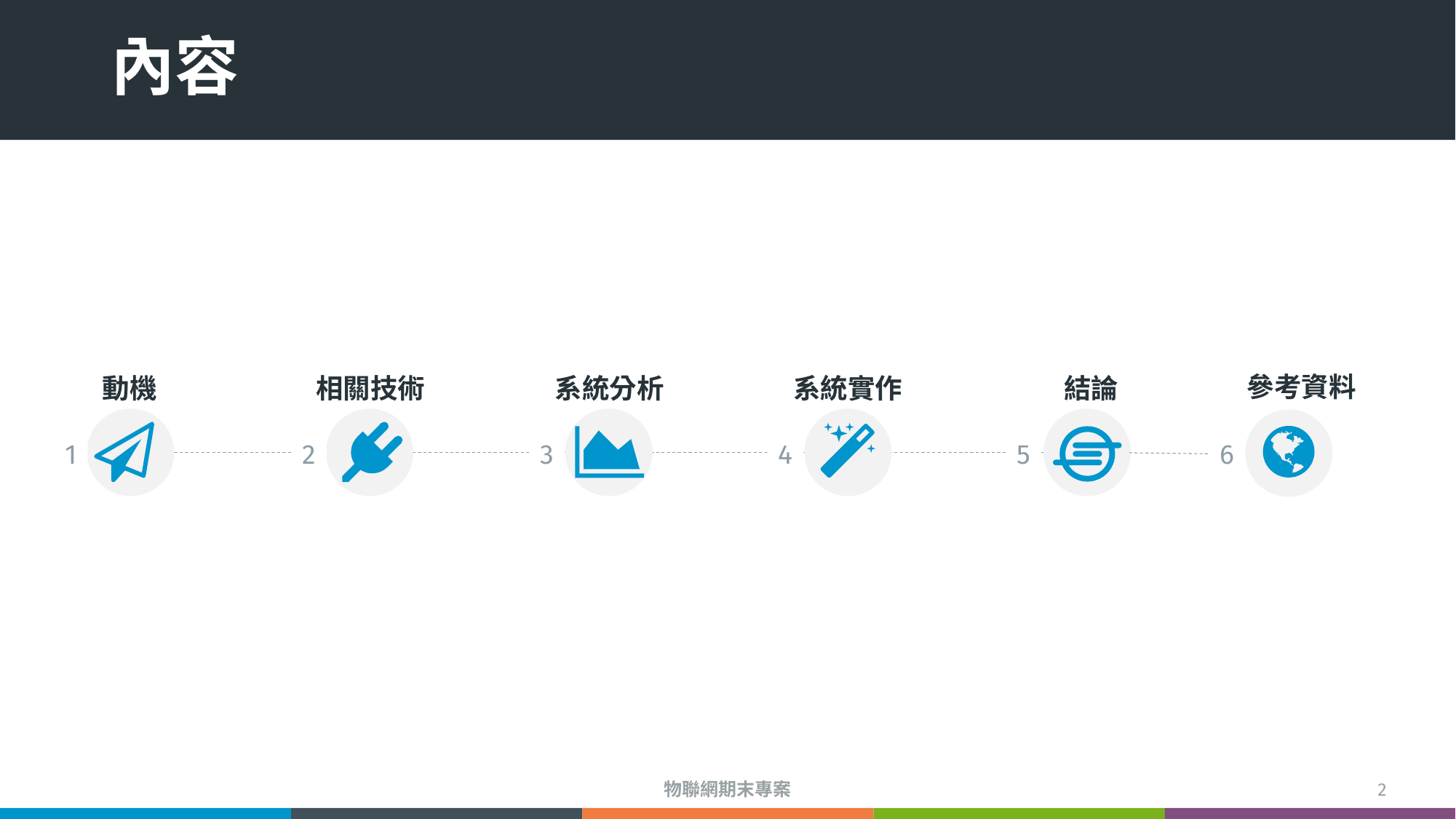

# 內容
參考資料
動機
相關技術
系統分析
系統實作
結論

1
2
3
4
5
6
物聯網期末專案
2